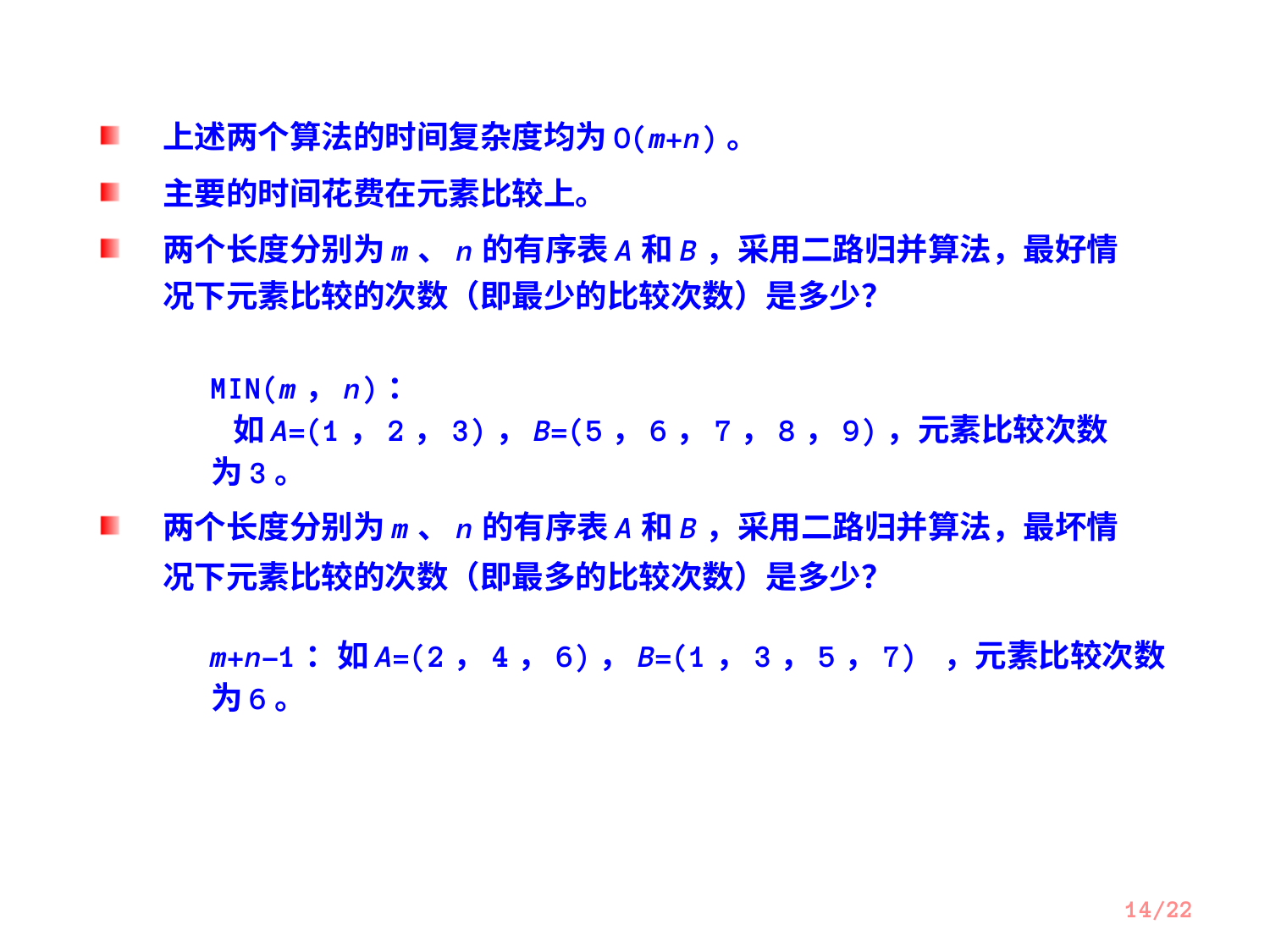

上述两个算法的时间复杂度均为O(m+n)。
主要的时间花费在元素比较上。
两个长度分别为m、n的有序表A和B，采用二路归并算法，最好情况下元素比较的次数（即最少的比较次数）是多少？
MIN(m，n)：
  如A=(1，2，3)，B=(5，6，7，8，9)，元素比较次数为3。
两个长度分别为m、n的有序表A和B，采用二路归并算法，最坏情况下元素比较的次数（即最多的比较次数）是多少？
m+n-1：如A=(2，4，6)，B=(1，3，5，7) ，元素比较次数为6。
14/22